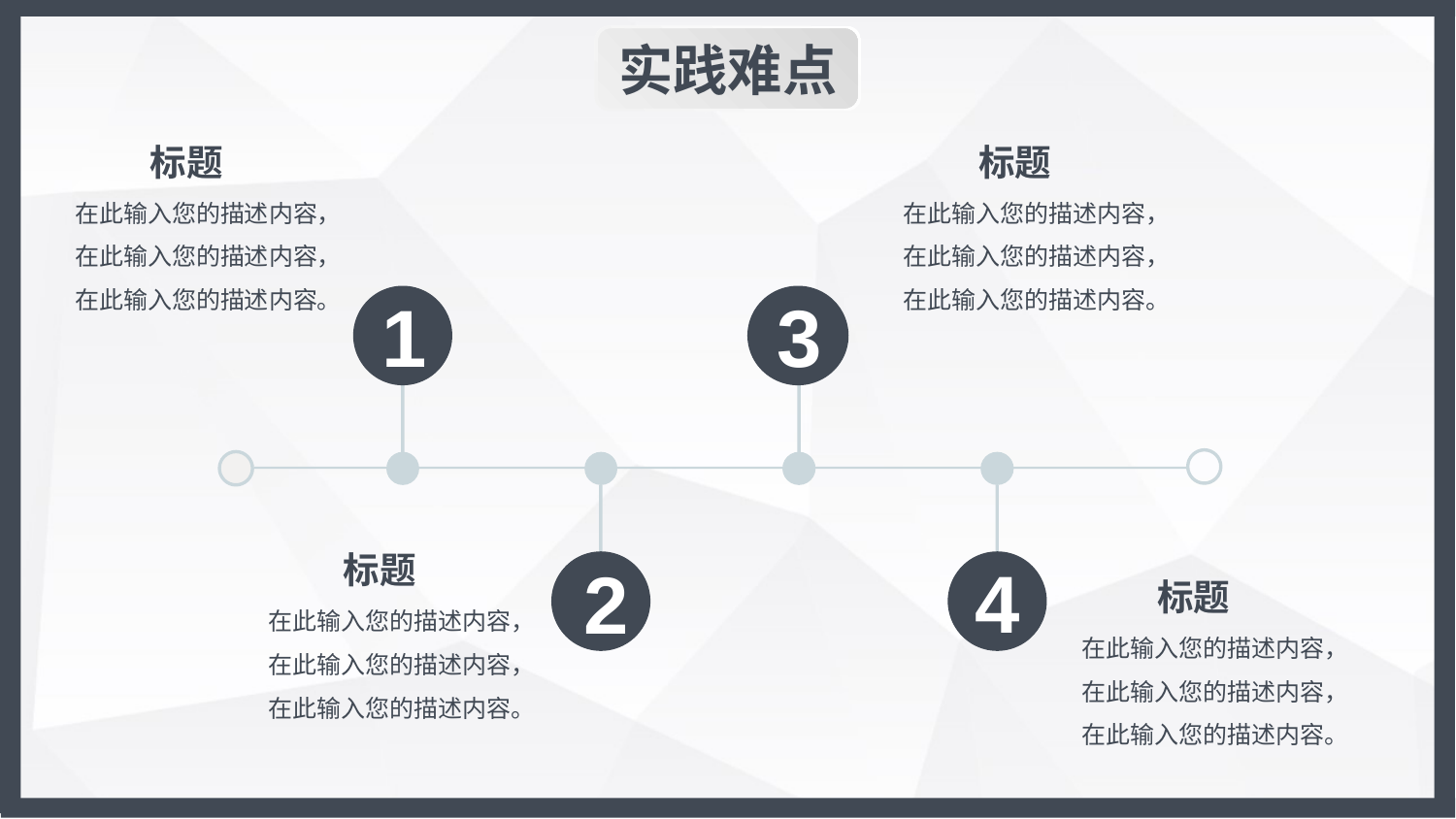

实践难点
             标题
在此输入您的描述内容，在此输入您的描述内容，在此输入您的描述内容。
             标题
在此输入您的描述内容，在此输入您的描述内容，在此输入您的描述内容。
1
3

             标题
在此输入您的描述内容，在此输入您的描述内容，在此输入您的描述内容。
4
             标题
在此输入您的描述内容，在此输入您的描述内容，在此输入您的描述内容。
2